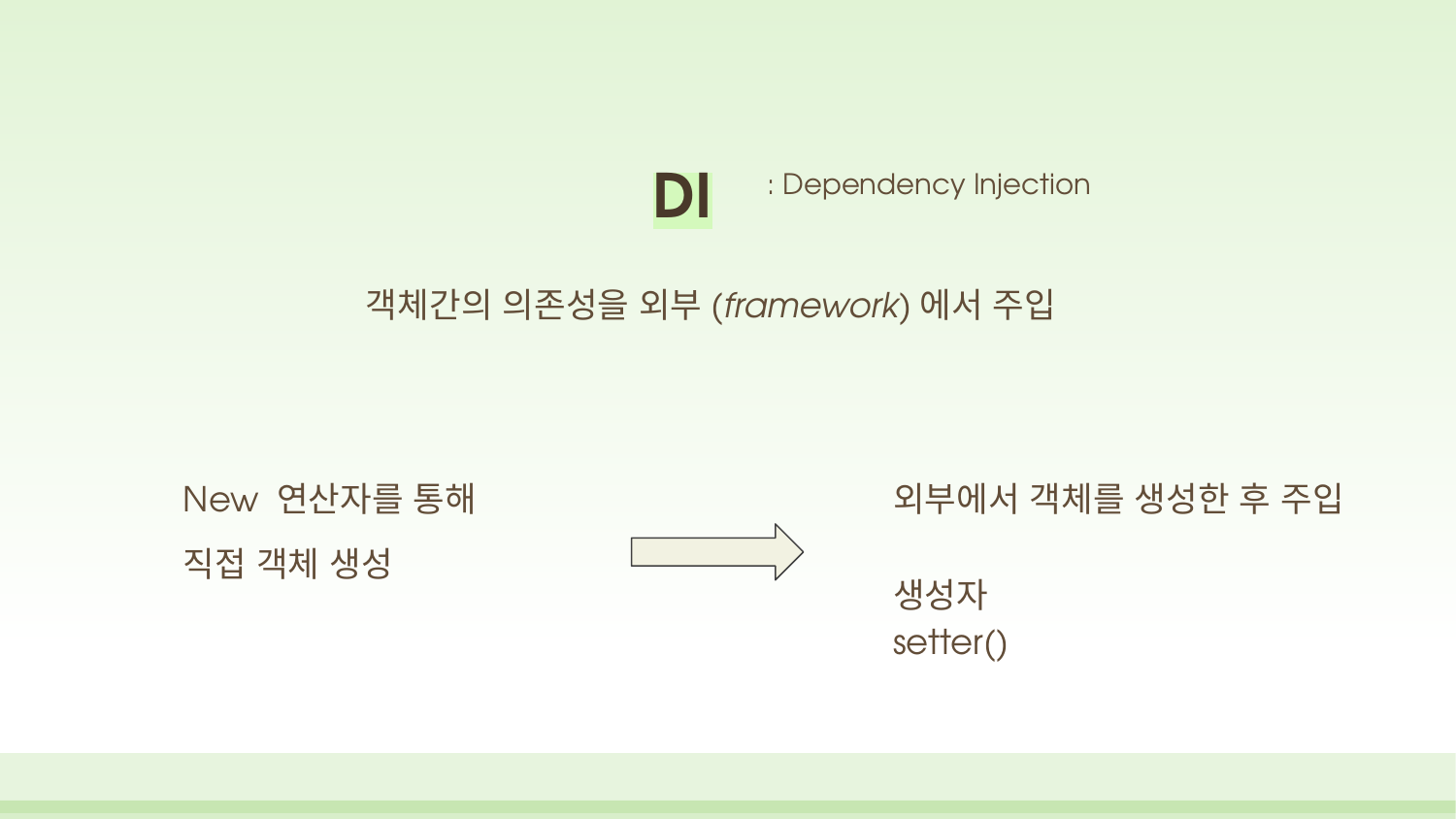

# DI
: Dependency Injection

객체간의 의존성을 외부(framework)에서 주입

New 연산자를 통해
직접 객체 생성

외부에서 객체를 생성한 후 주입

생성자
setter()